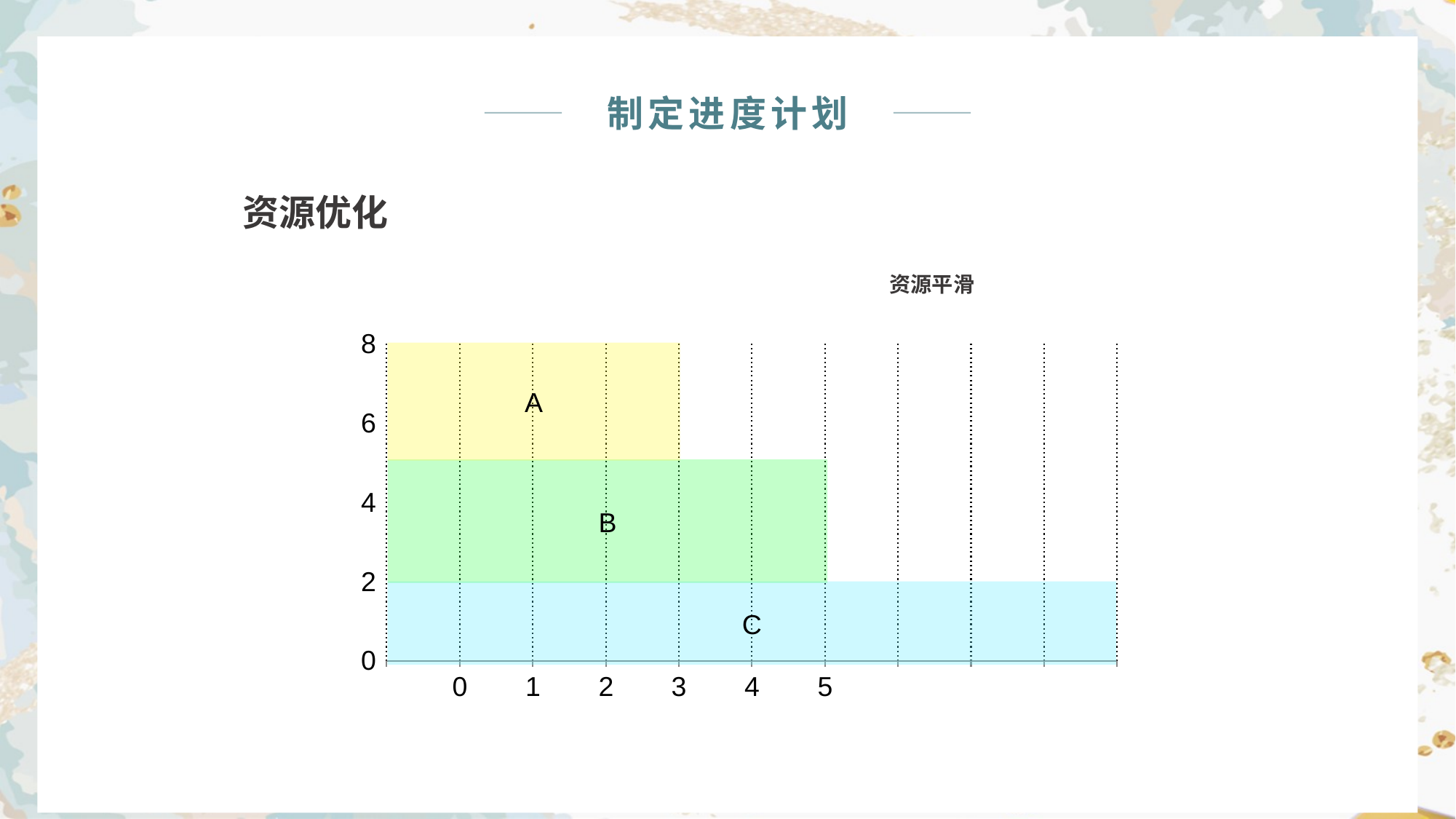

制定进度计划

资源优化
资源平滑

[unsupported chart]

A
B
C